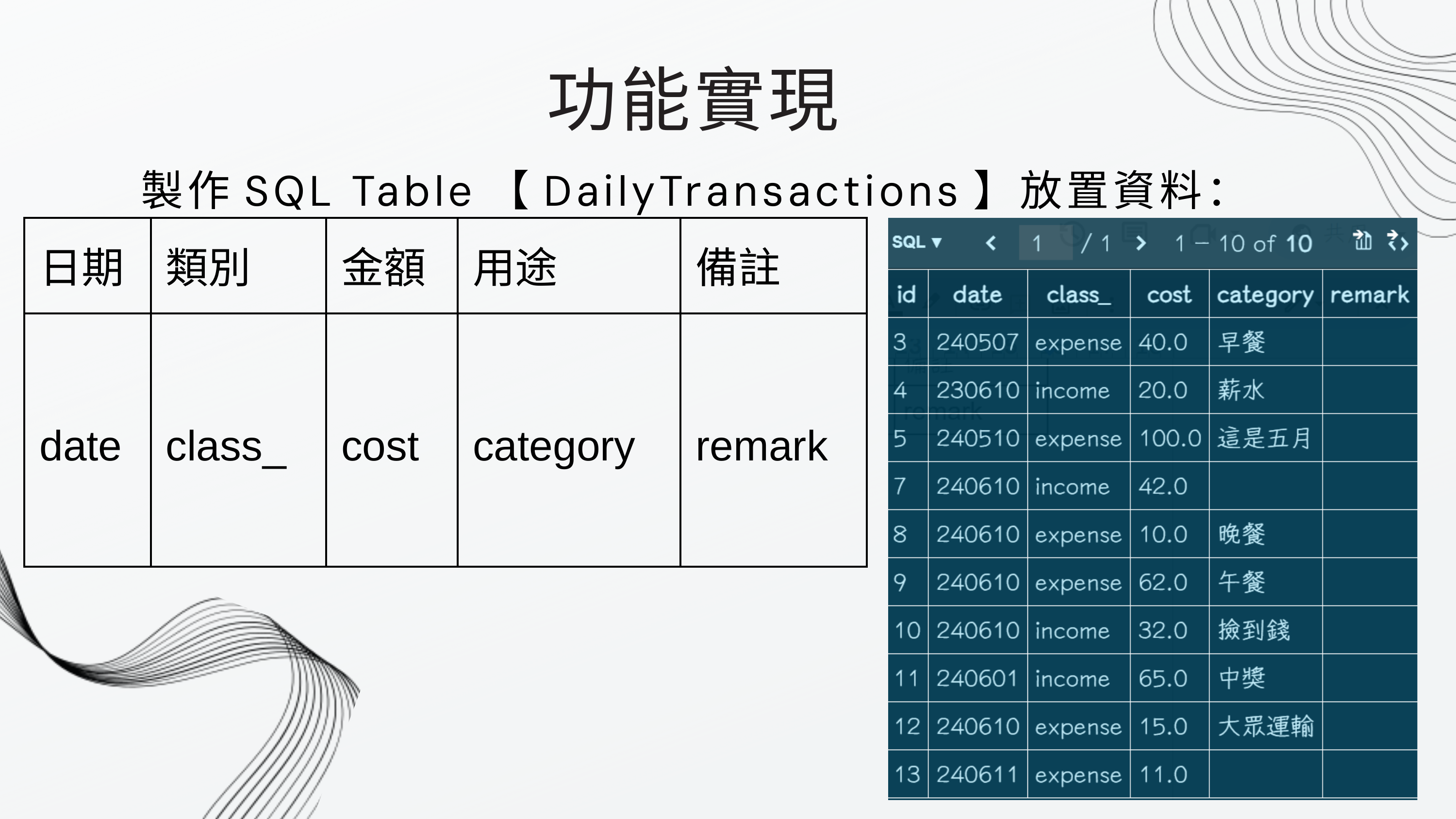

功能實現
製作SQL Table【DailyTransactions】放置資料：
| 日期 | 類別 | 金額 | 用途 | 備註 |
| --- | --- | --- | --- | --- |
| date | class\_ | cost | category | remark |